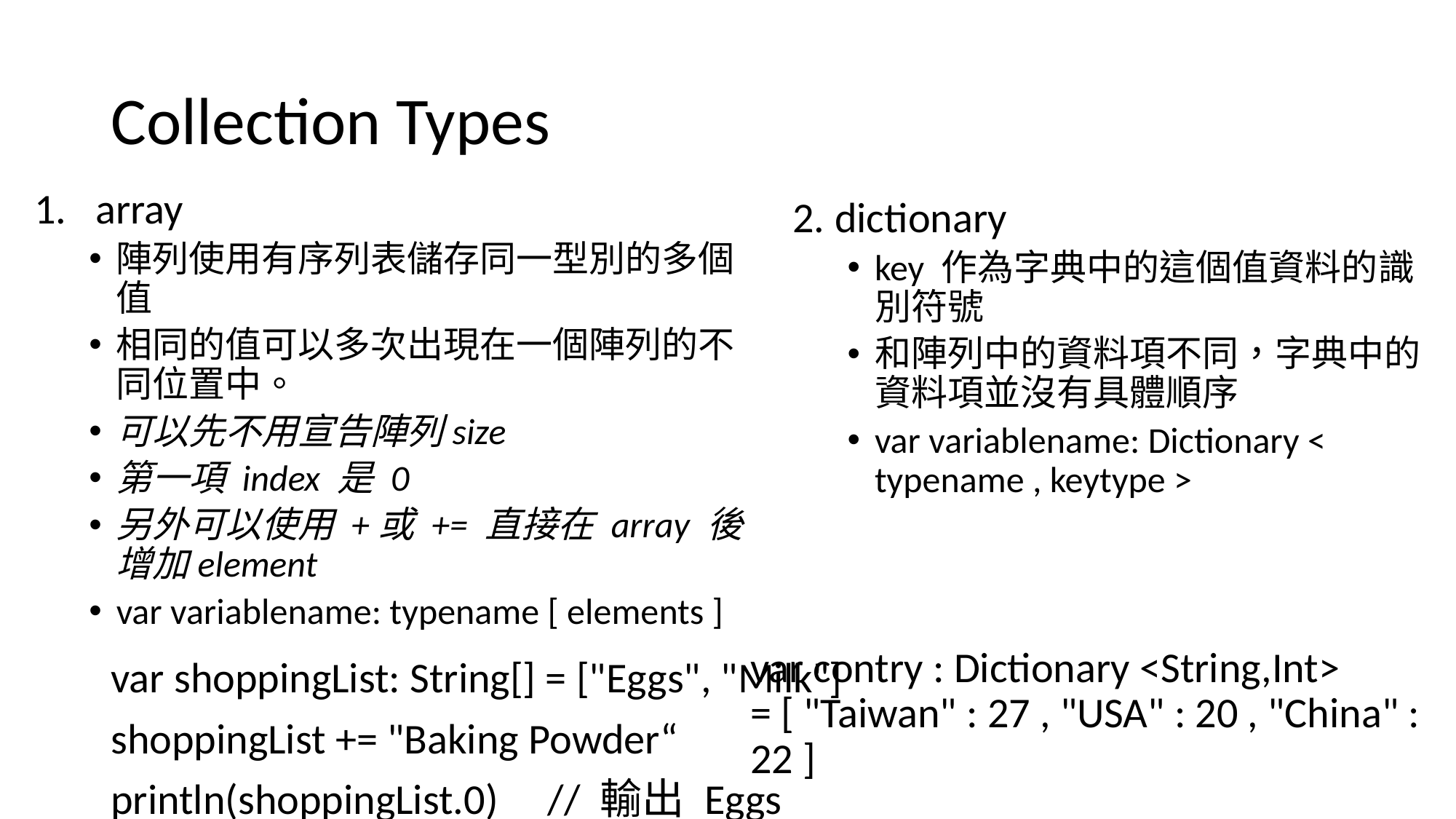

# Collection Types
array
陣列使用有序列表儲存同一型別的多個值
相同的值可以多次出現在一個陣列的不同位置中。
可以先不用宣告陣列size
第一項 index 是 0
另外可以使用 +或 += 直接在 array 後增加element
var variablename: typename [ elements ]

2. dictionary
key 作為字典中的這個值資料的識別符號
和陣列中的資料項不同，字典中的資料項並沒有具體順序
var variablename: Dictionary < typename , keytype >

var contry : Dictionary <String,Int> = [ "Taiwan" : 27 , "USA" : 20 , "China" : 22 ]
var shoppingList: String[] = ["Eggs", "Milk"]
shoppingList += "Baking Powder“
println(shoppingList.0)	// 輸出 Eggs